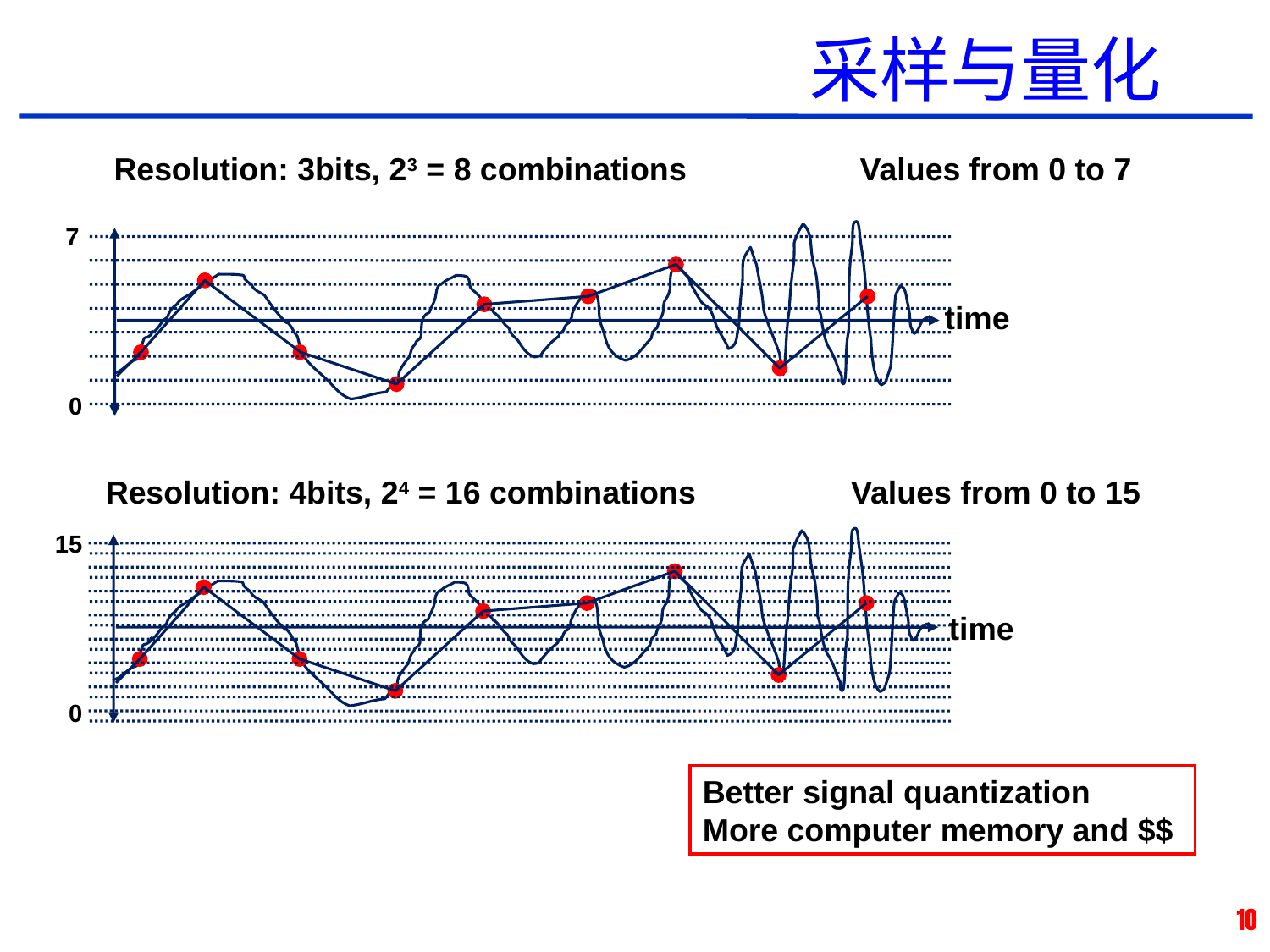

# 采样与量化
Resolution: 3bits, 23 = 8 combinations
Values from 0 to 7
7

time

0
Resolution: 4bits, 24 = 16 combinations
Values from 0 to 15
15

time

0

Better signal quantization
More computer memory and $$
10